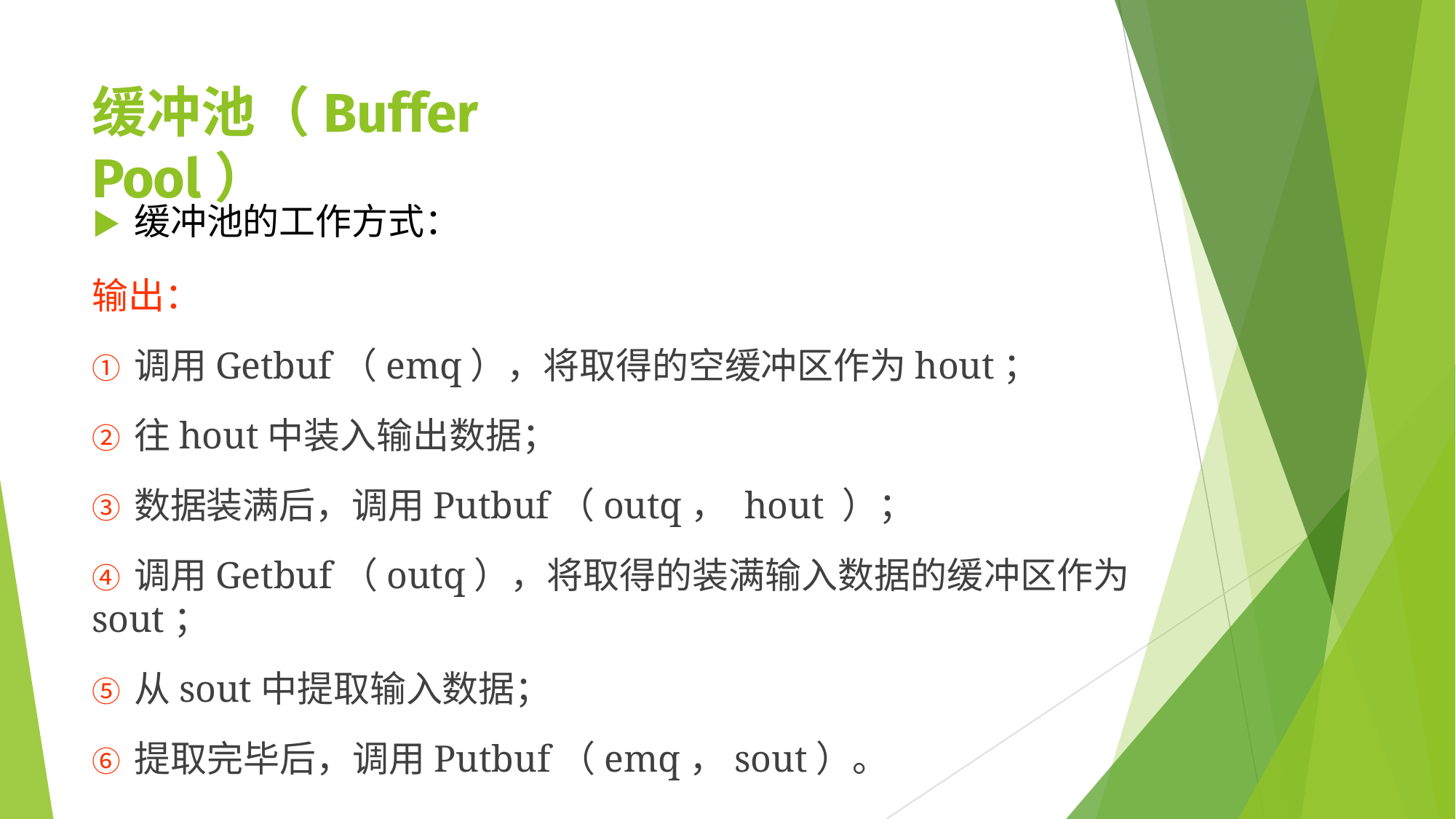

# 缓冲池（Buffer Pool）
▶	缓冲池的工作方式：
输出：
① 调用Getbuf（emq），将取得的空缓冲区作为hout；
② 往hout中装入输出数据；
③ 数据装满后，调用Putbuf（outq， hout ）；
④ 调用Getbuf（outq），将取得的装满输入数据的缓冲区作为sout；
⑤ 从sout中提取输入数据；
⑥ 提取完毕后，调用Putbuf（emq，sout）。